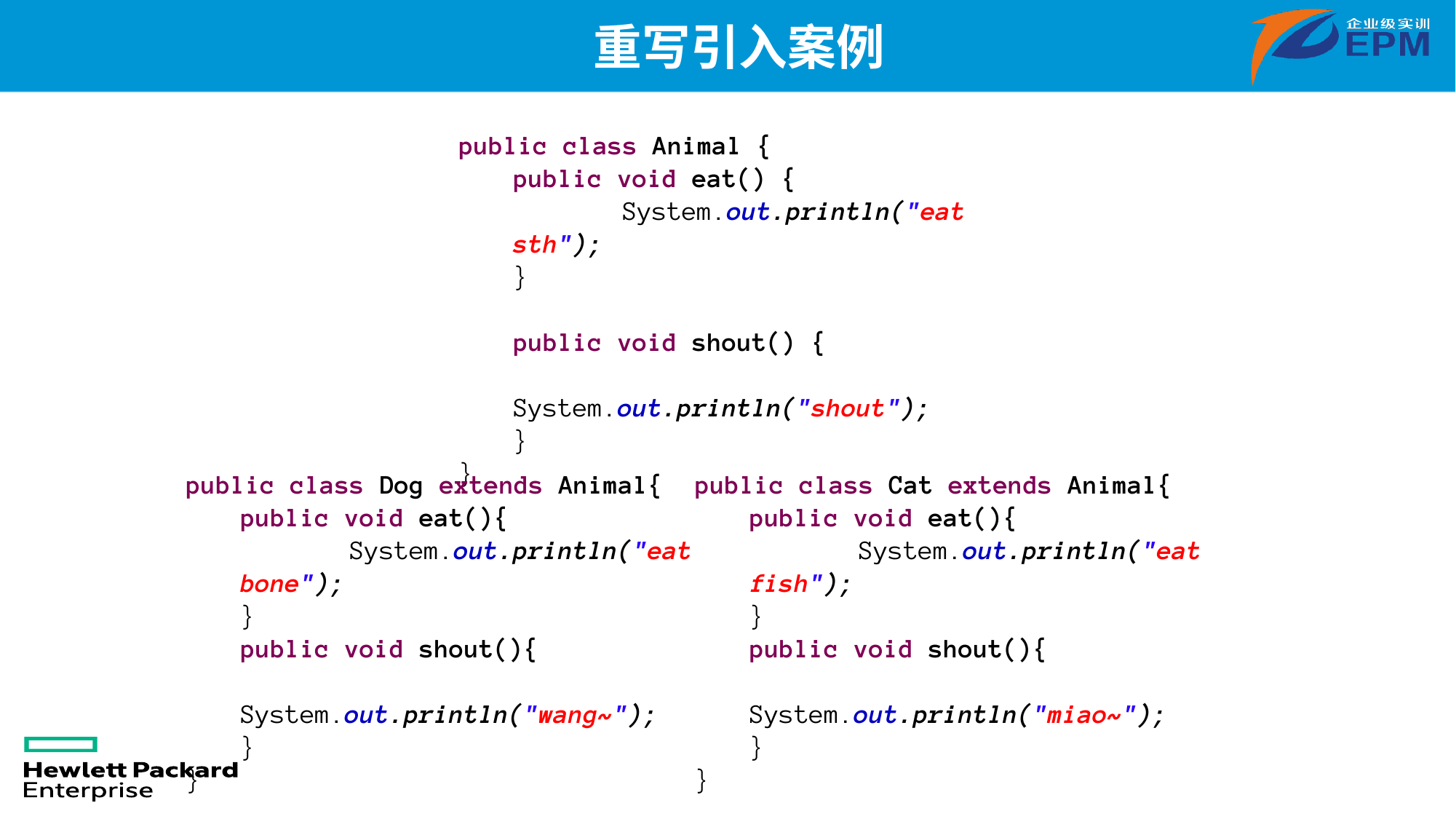

# 重写引入案例
public class Animal {
public void eat() {
	System.out.println("eat sth");
}

public void shout() {
	System.out.println("shout");
}
}
public class Dog extends Animal{
public void eat(){
	System.out.println("eat bone");
}
public void shout(){
	System.out.println("wang~");
}
}
public class Cat extends Animal{
public void eat(){
	System.out.println("eat fish");
}
public void shout(){
	System.out.println("miao~");
}
}